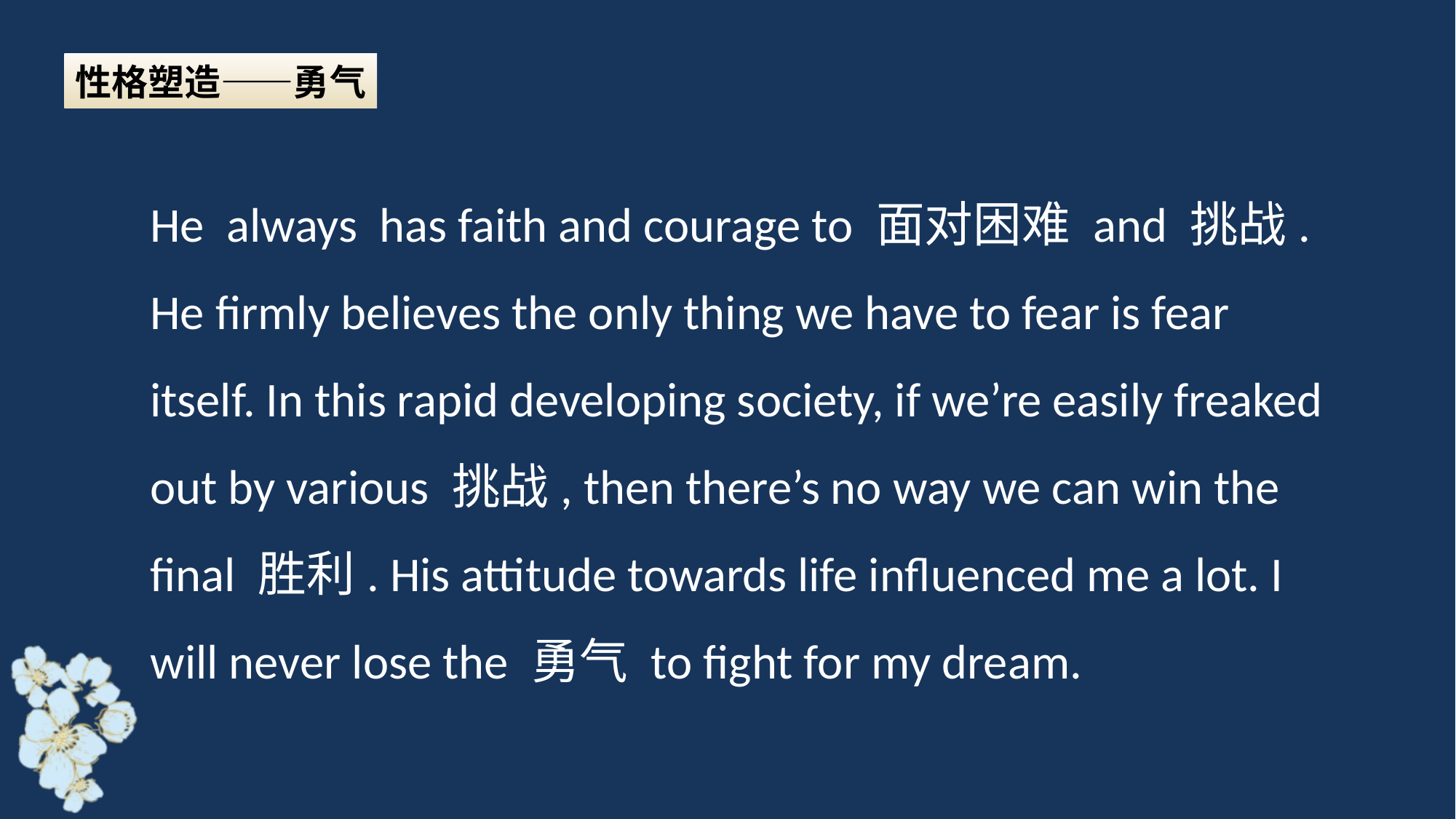

性格塑造——勇气
He  always  has faith and courage to 面对困难 and 挑战. He firmly believes the only thing we have to fear is fear itself. In this rapid developing society, if we’re easily freaked out by various 挑战, then there’s no way we can win the final 胜利. His attitude towards life influenced me a lot. I will never lose the 勇气 to fight for my dream.